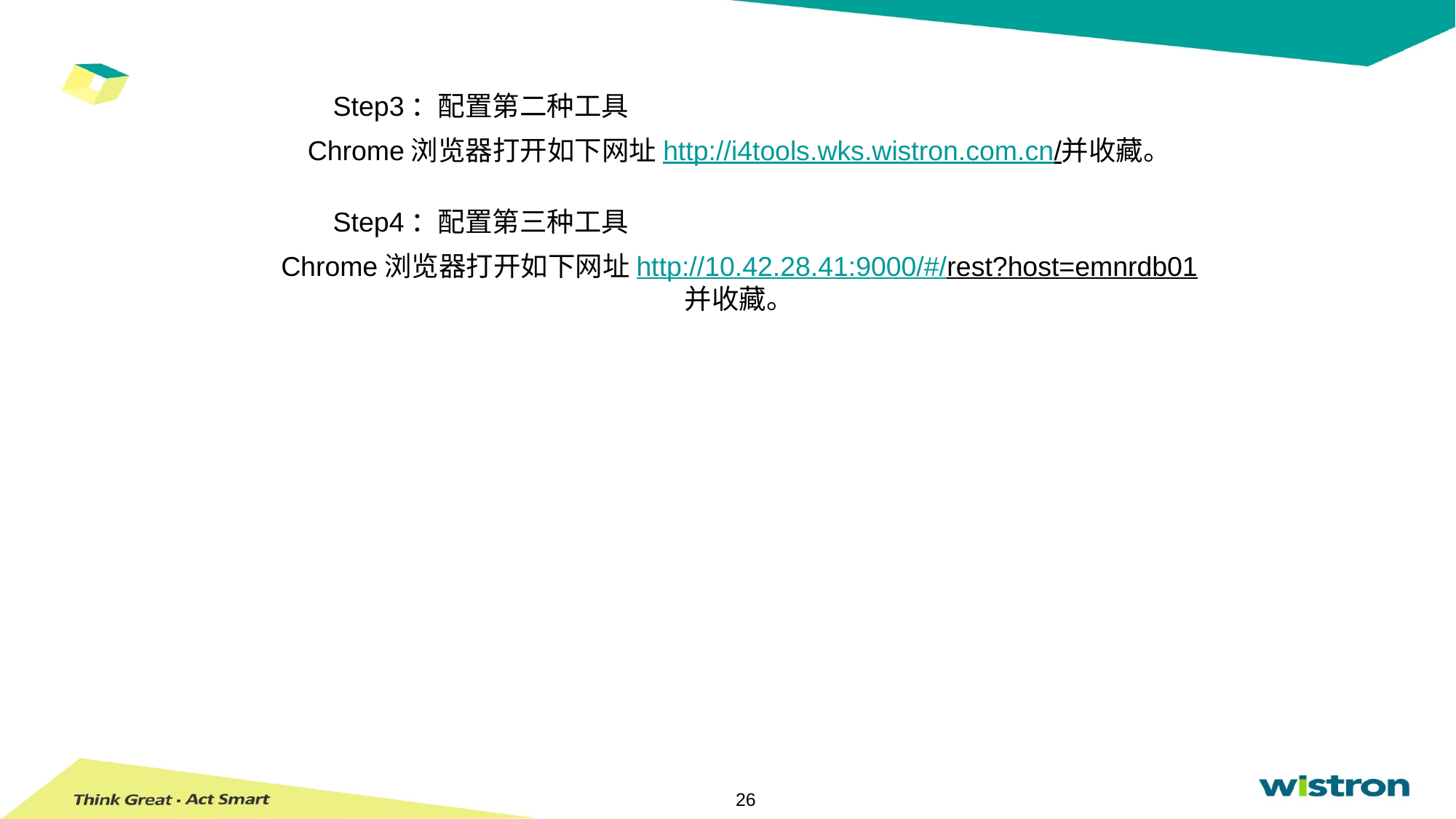

Step3：配置第二种工具
Chrome浏览器打开如下网址http://i4tools.wks.wistron.com.cn/并收藏。
Step4：配置第三种工具
Chrome浏览器打开如下网址http://10.42.28.41:9000/#/rest?host=emnrdb01 并收藏。

26